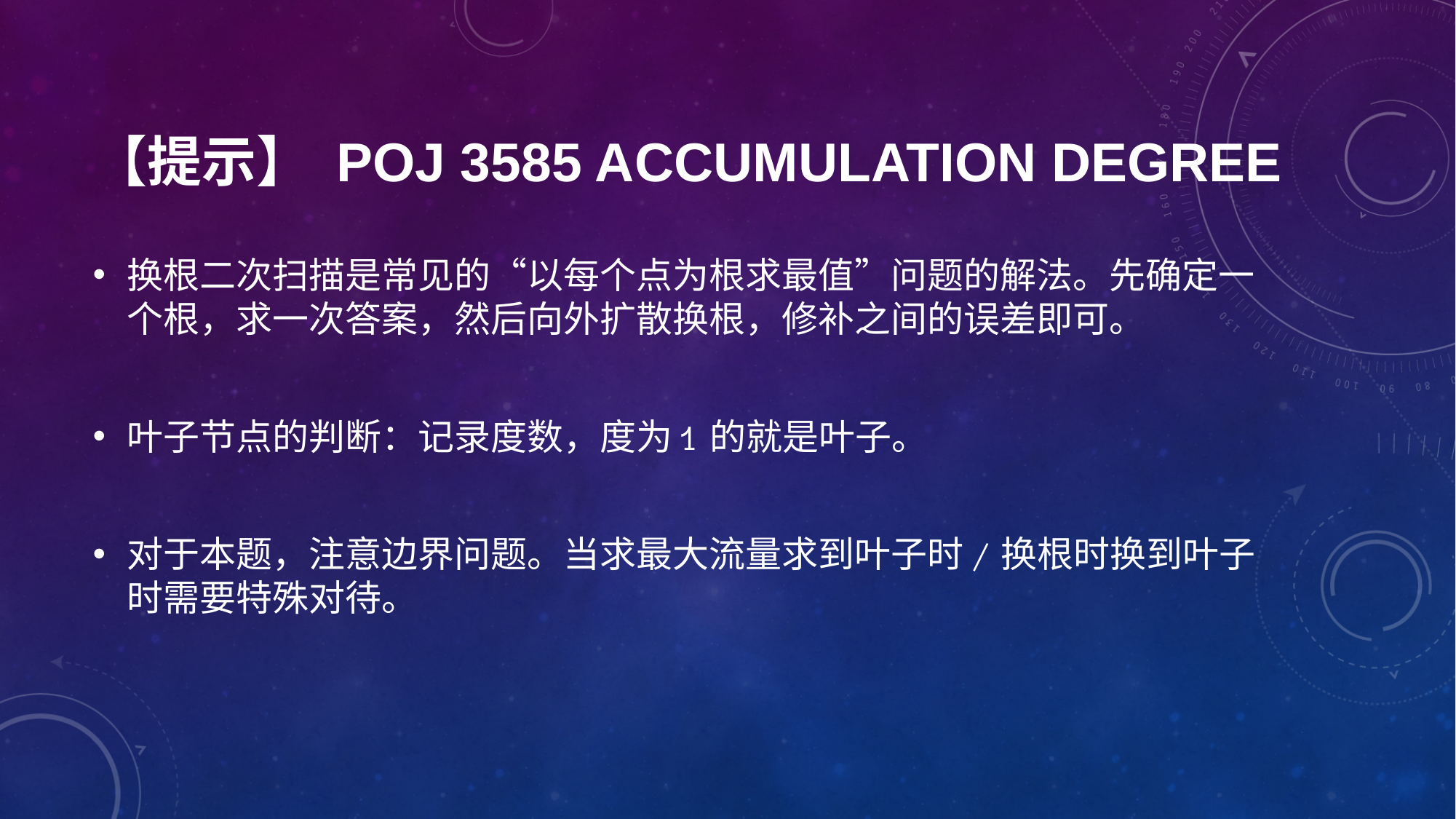

# 【提示】 POJ 3585 Accumulation Degree
换根二次扫描是常见的“以每个点为根求最值”问题的解法。先确定一个根，求一次答案，然后向外扩散换根，修补之间的误差即可。

叶子节点的判断：记录度数，度为1的就是叶子。

对于本题，注意边界问题。当求最大流量求到叶子时/换根时换到叶子时需要特殊对待。